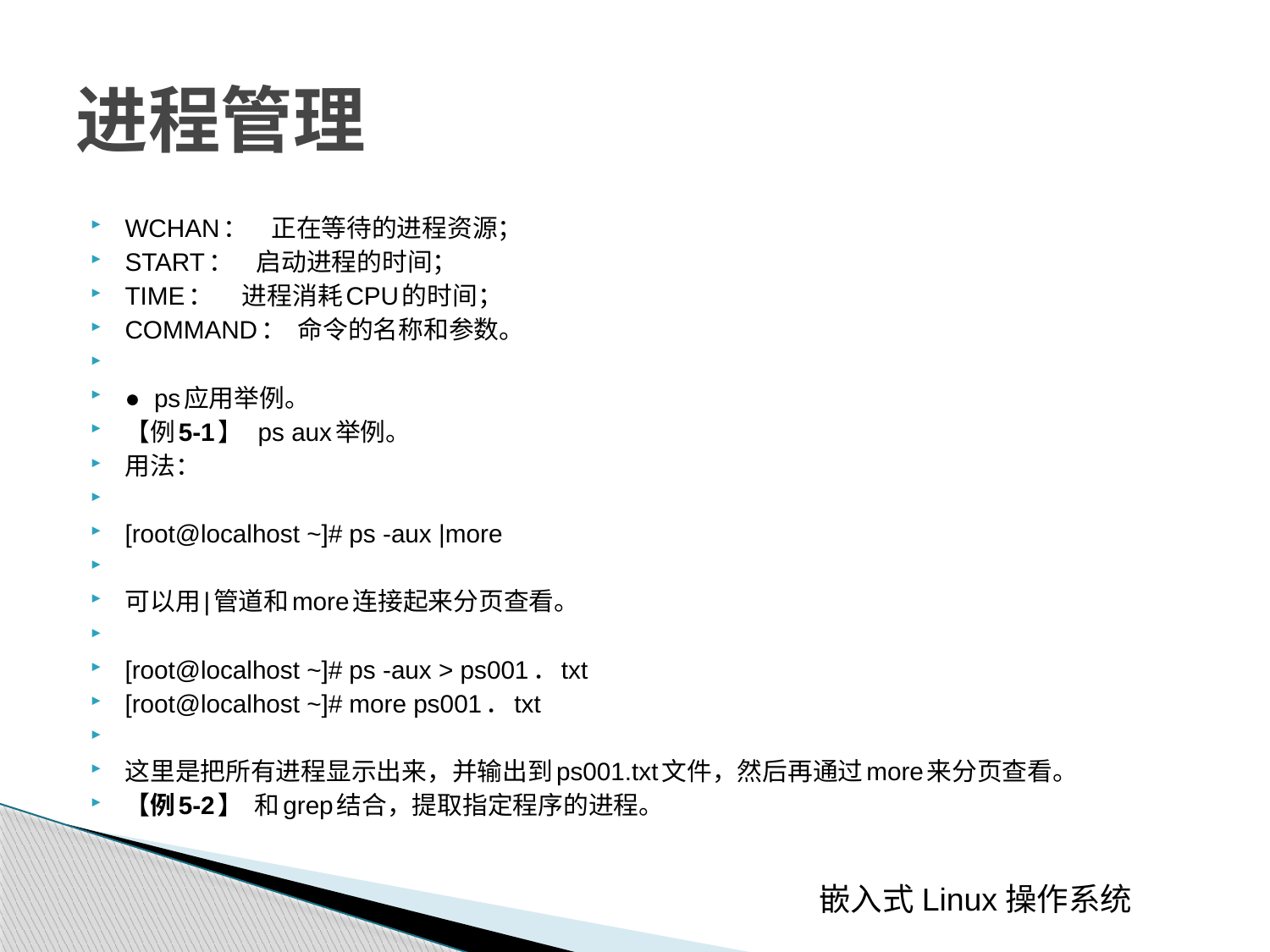

# 进程管理
WCHAN：    正在等待的进程资源；
START：    启动进程的时间；
TIME：     进程消耗CPU的时间；
COMMAND：  命令的名称和参数。

●  ps应用举例。
【例5-1】  ps aux举例。
用法：

[root@localhost ~]# ps -aux |more

可以用|管道和more连接起来分页查看。

[root@localhost ~]# ps -aux > ps001．txt
[root@localhost ~]# more ps001．txt

这里是把所有进程显示出来，并输出到ps001.txt文件，然后再通过more来分页查看。
【例5-2】  和grep结合，提取指定程序的进程。

         嵌入式Linux操作系统